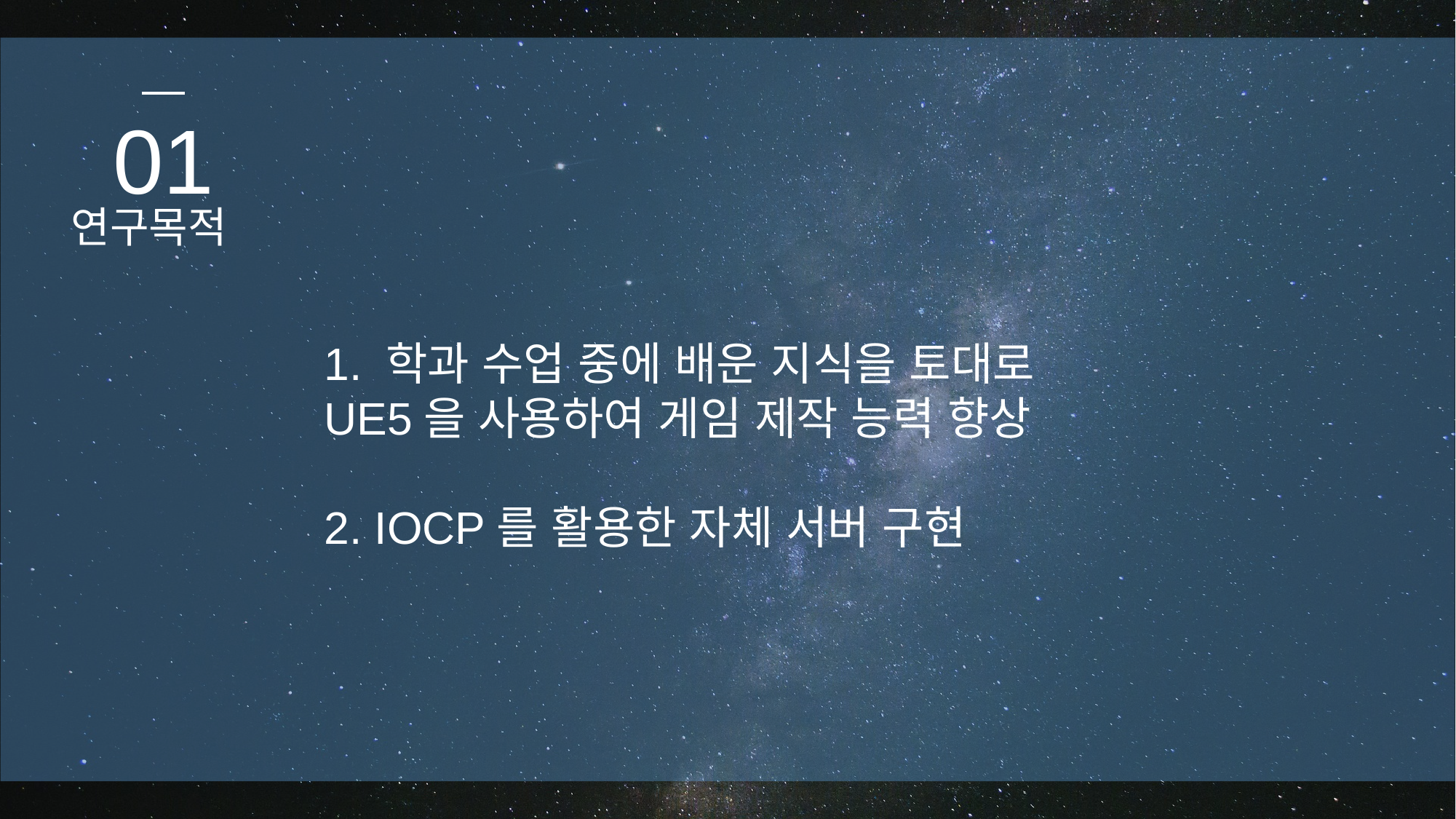

01
연구목적
1. 학과 수업 중에 배운 지식을 토대로     UE5을 사용하여 게임 제작 능력 향상

2. IOCP를 활용한 자체 서버 구현